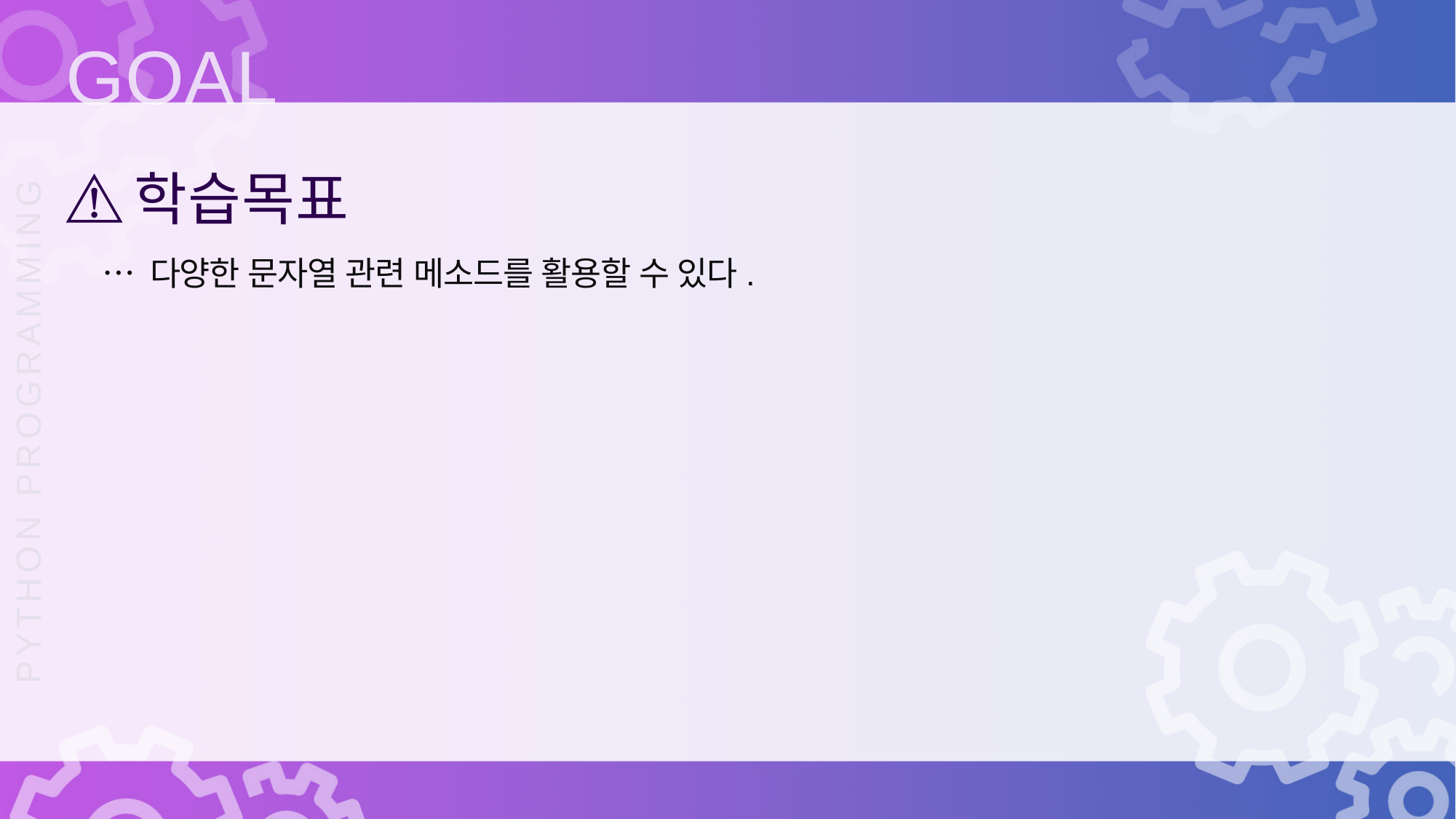

학습목표
… 다양한 문자열 관련 메소드를 활용할 수 있다.